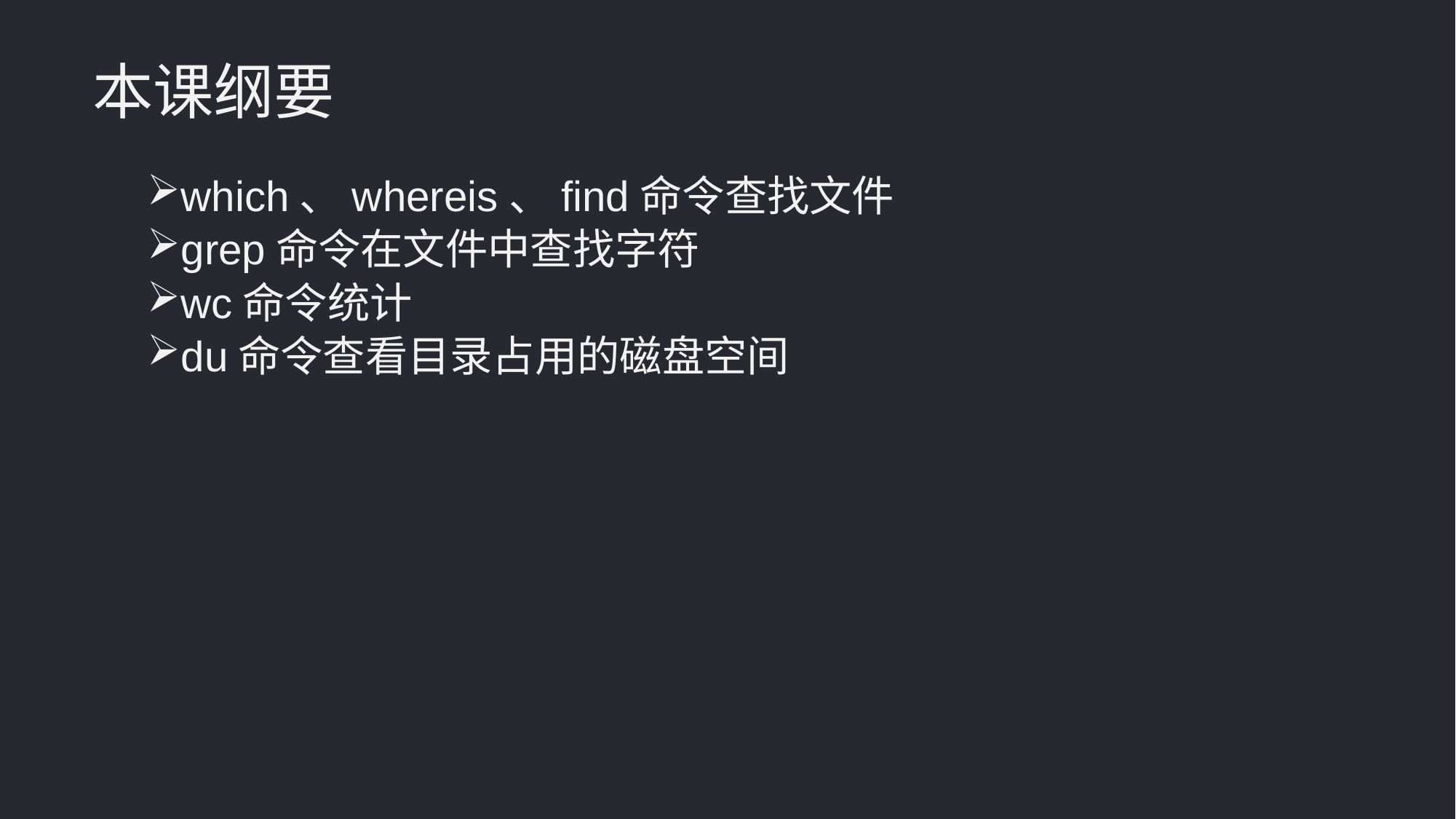

本课纲要
which、whereis、find命令查找文件
grep命令在文件中查找字符
wc命令统计
du命令查看目录占用的磁盘空间